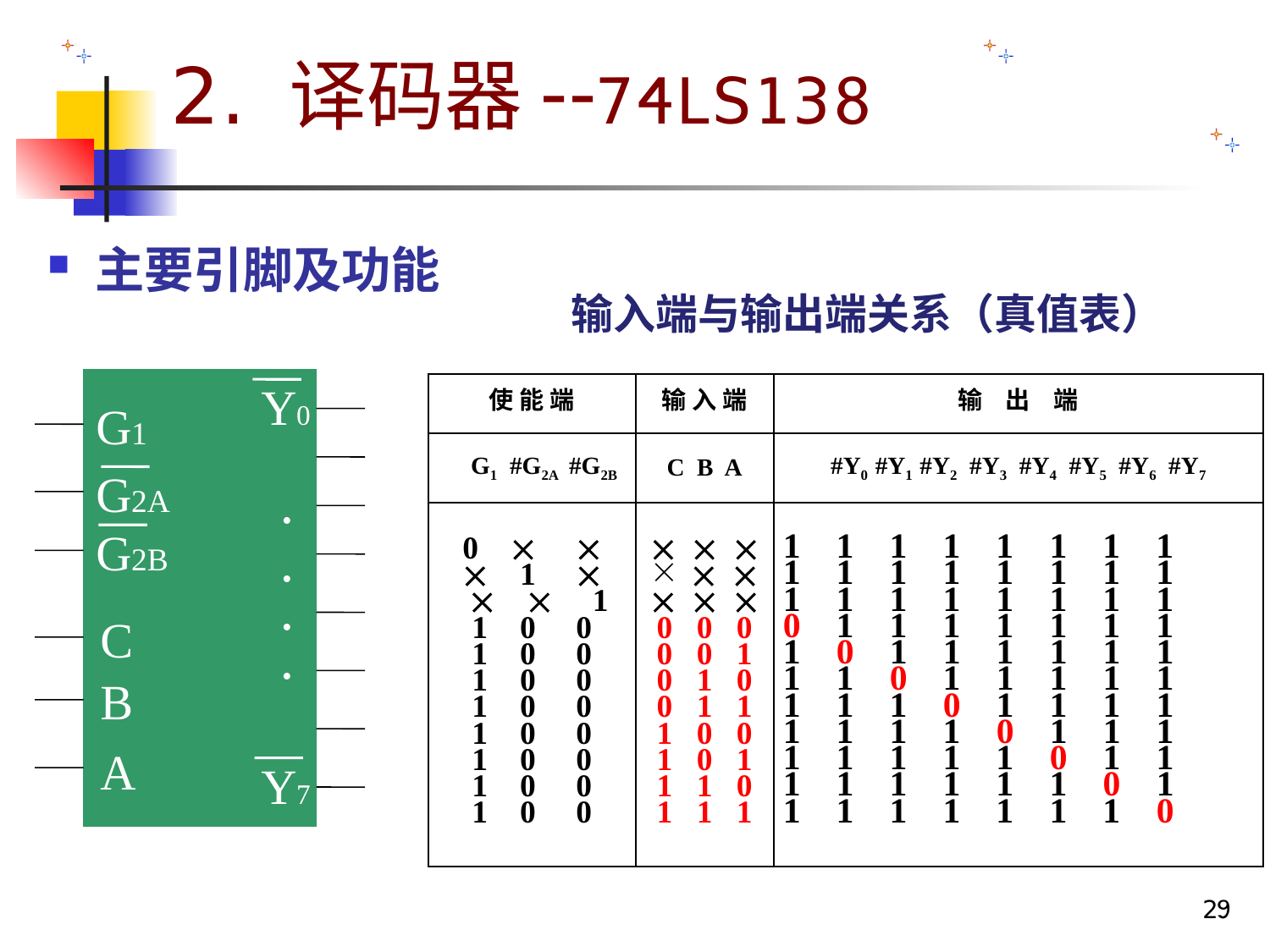

# 2. 译码器--74LS138
主要引脚及功能
输入端与输出端关系（真值表）

Y0

G1

G2A

   •

G2B

   •

C
   •

   •
B

A
Y7

| 使 能 端 | 输 入 端 | 输 出 端 |
| --- | --- | --- |
| G1 #G2A #G2B | C B A | #Y0 #Y1 #Y2 #Y3 #Y4 #Y5 #Y6 #Y7 |
| 0 × × × 1 × × × 1 1 0 0 1 0 0 1 0 0 1 0 0 1 0 0 1 0 0 1 0 0 1 0 0 | × × × × × × × × 0 0 0 0 0 1 0 1 0 0 1 1 1 0 0 1 0 1 1 1 0 1 1 1 | 1 1 1 1 1 1 1 1 1 1 1 1 1 1 1 1 1 1 1 1 1 1 1 1 0 1 1 1 1 1 1 1 1 0 1 1 1 1 1 1 1 1 0 1 1 1 1 1 1 1 1 0 1 1 1 1 1 1 1 1 0 1 1 1 1 1 1 1 1 0 1 1 1 1 1 1 1 1 0 1 1 1 1 1 1 1 1 0 |
29